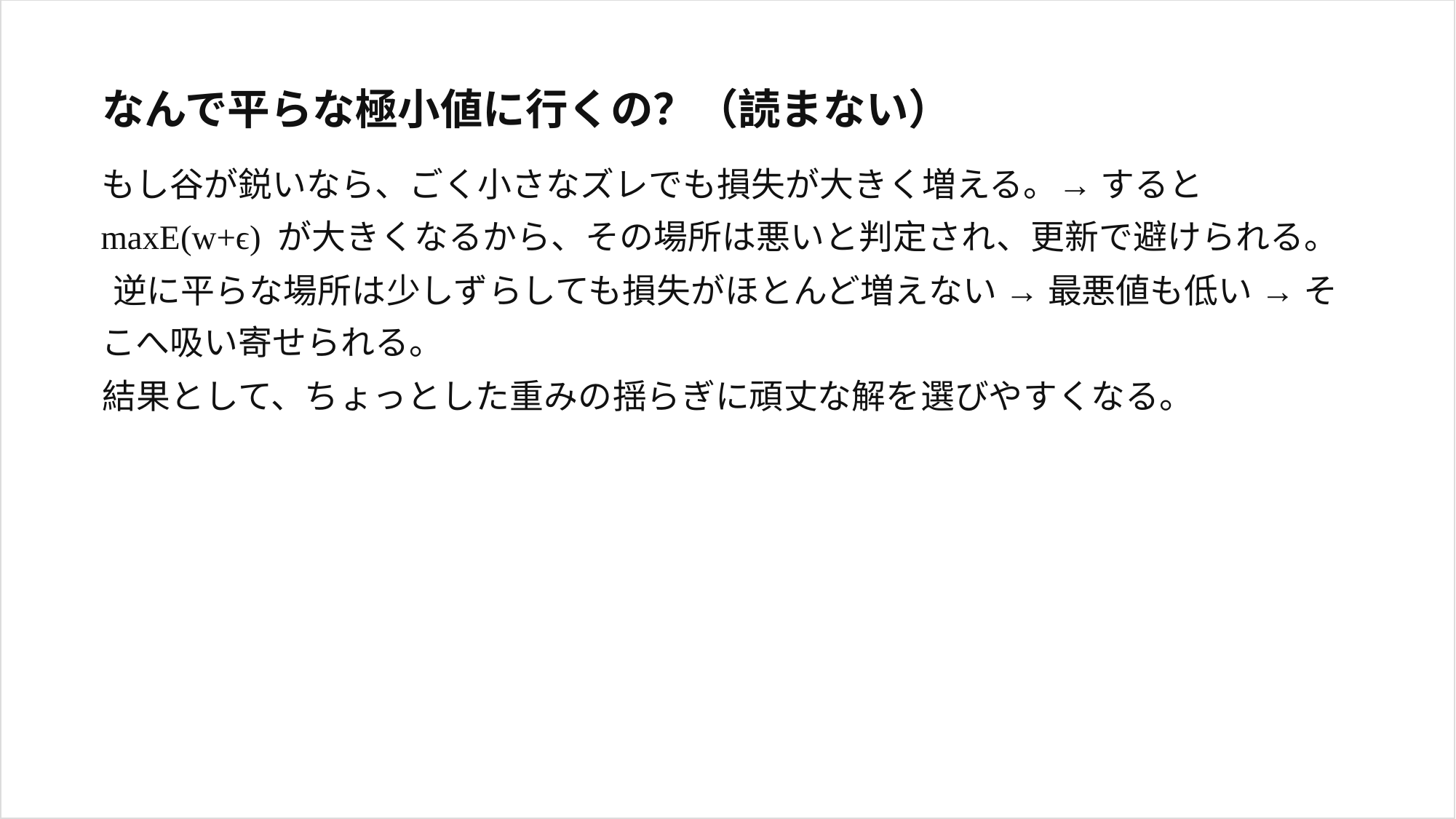

なんで平らな極小値に行くの？（読まない）
もし谷が鋭いなら、ごく小さなズレでも損失が大きく増える。→ すると
maxE(w+ϵ) が大きくなるから、その場所は悪いと判定され、更新で避けられる。
逆に平らな場所は少しずらしても損失がほとんど増えない → 最悪値も低い → そ
こへ吸い寄せられる。
結果として、ちょっとした重みの揺らぎに頑丈な解を選びやすくなる。